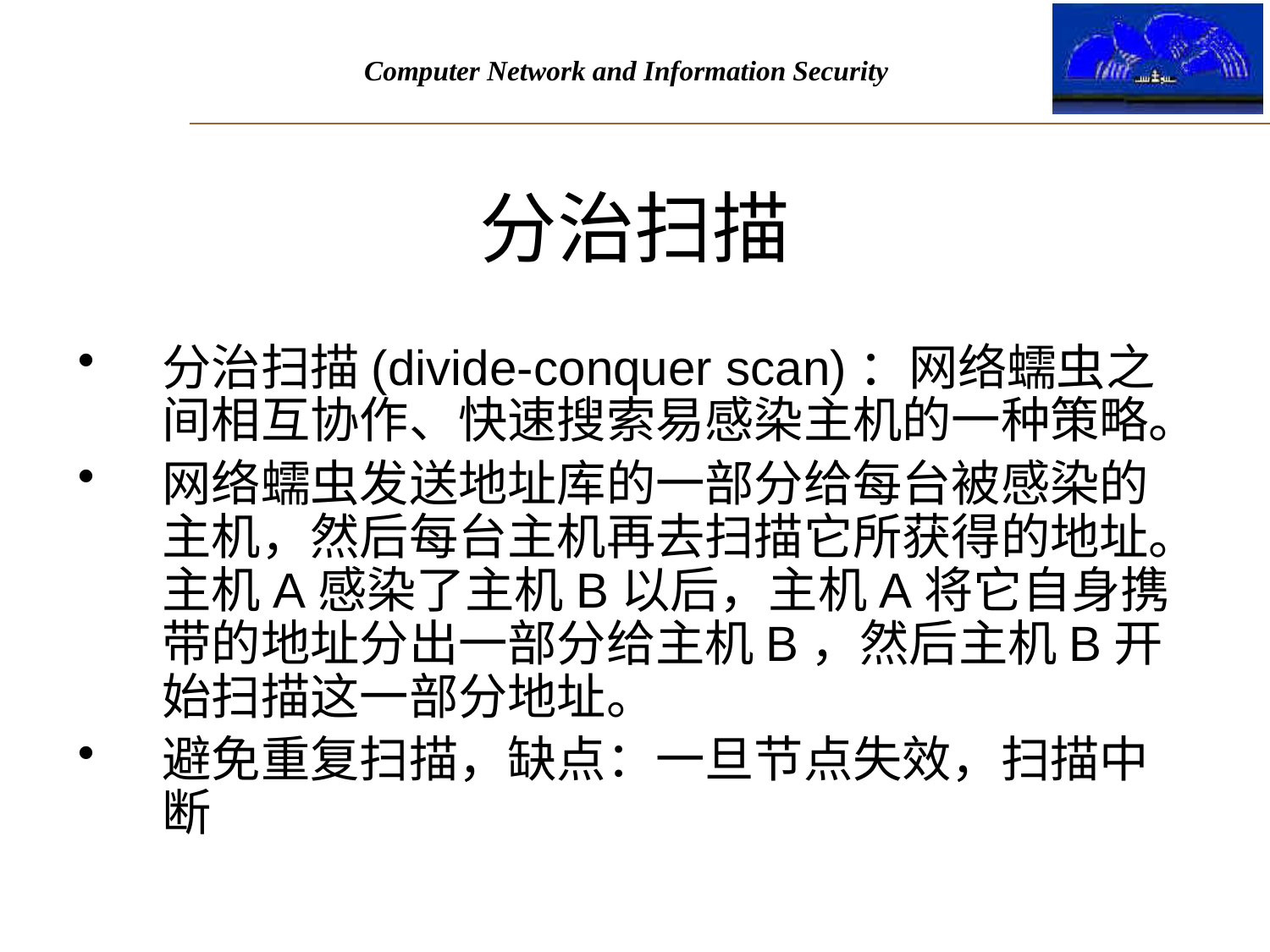

# 分治扫描
分治扫描(divide-conquer scan)：网络蠕虫之间相互协作、快速搜索易感染主机的一种策略。
网络蠕虫发送地址库的一部分给每台被感染的主机，然后每台主机再去扫描它所获得的地址。主机A感染了主机B以后，主机A将它自身携带的地址分出一部分给主机B，然后主机B开始扫描这一部分地址。
避免重复扫描，缺点：一旦节点失效，扫描中断